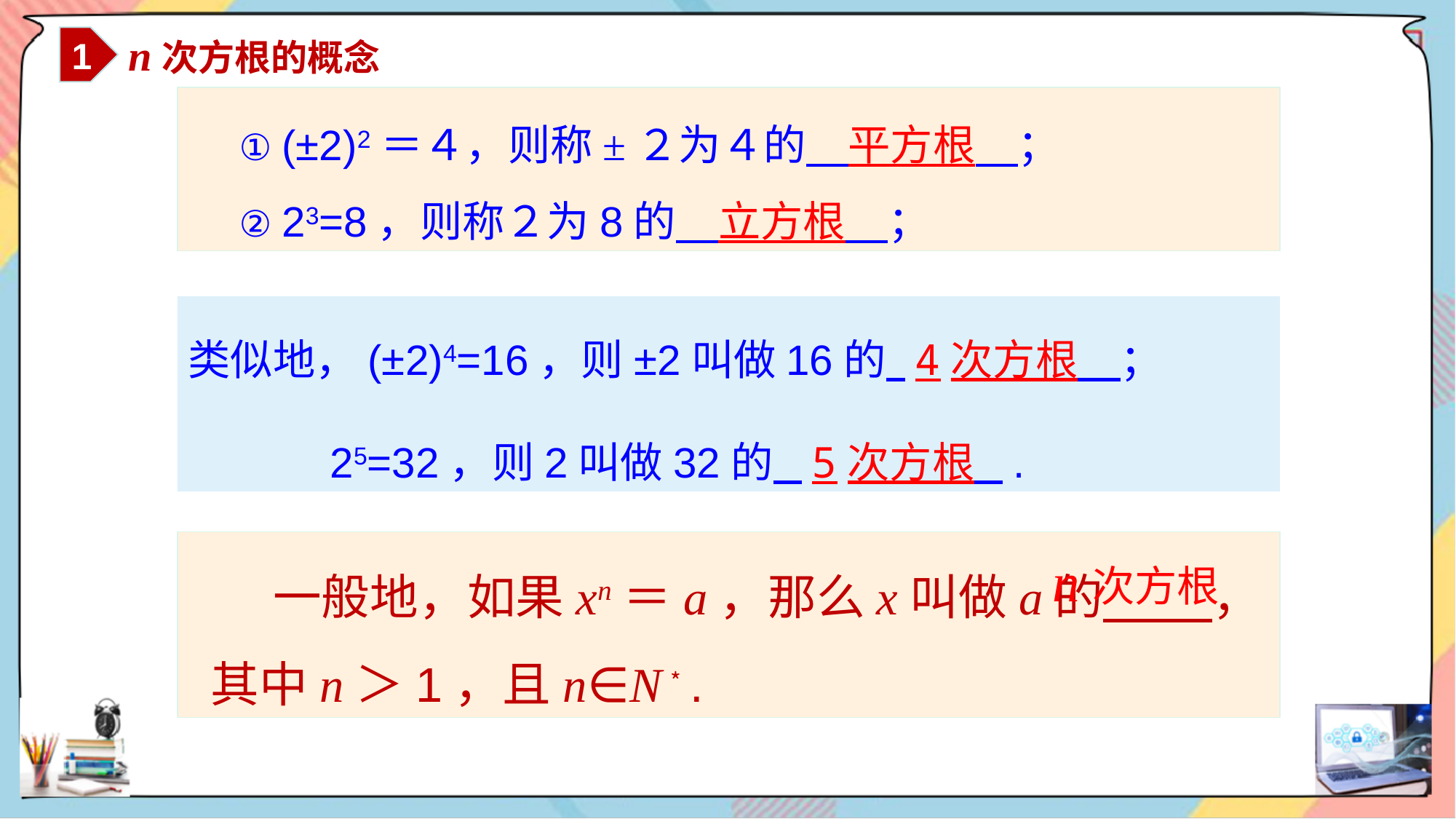

1
 n次方根的概念
     ① (±2)2＝４，则称±２为４的　平方根　；
     ② 23=8，则称２为8的　立方根　；
类似地，(±2)4=16，则±2叫做16的  4次方根　；
            25=32，则2叫做32的   5次方根   .
　　一般地，如果xn＝a，那么x叫做a的          ，
 其中n＞1，且n∈N﹡.
 n次方根